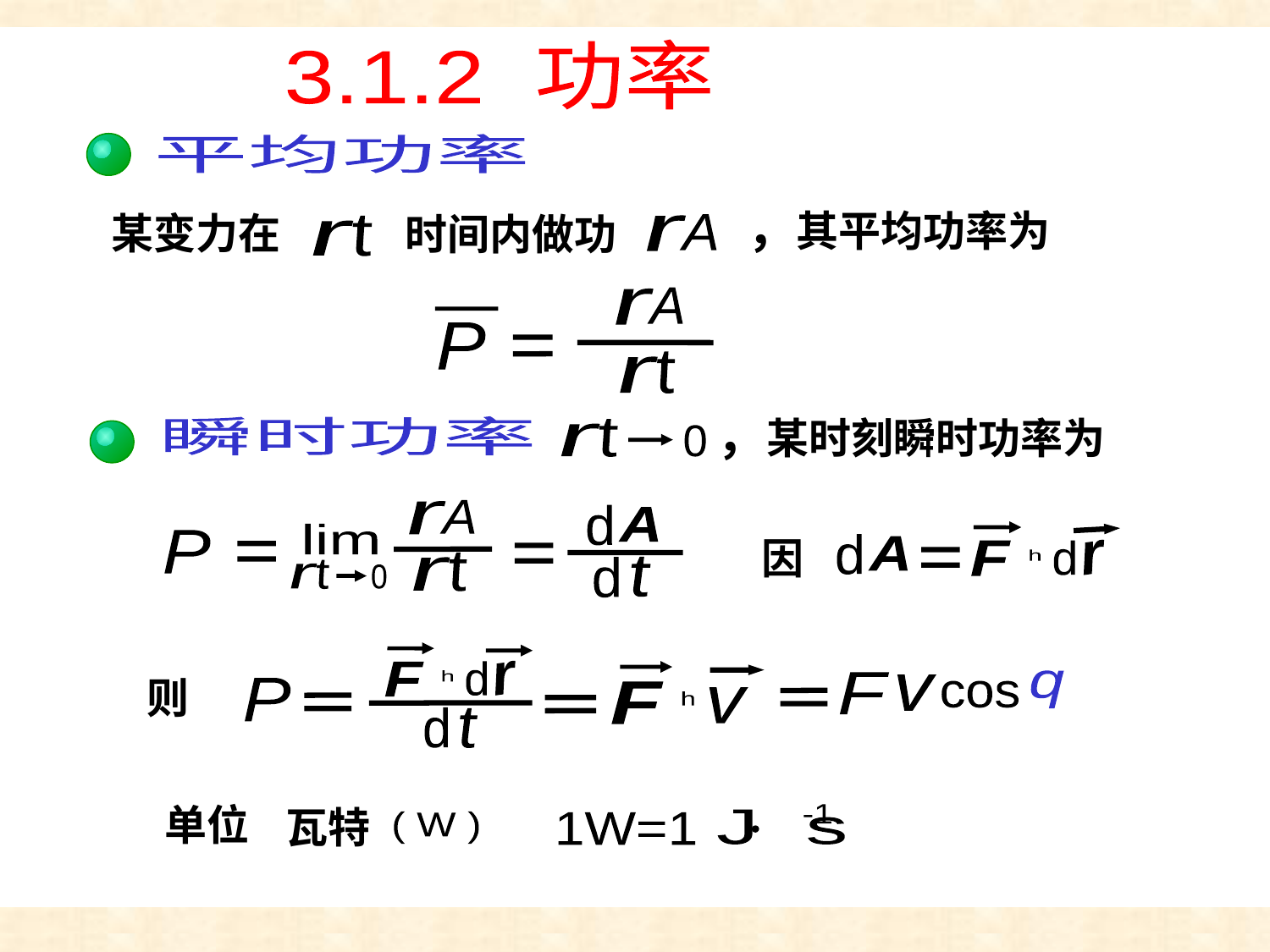

功率
3.1.2  功率
质点的动能定理

平均功率
，其平均功率为
某变力在
时间内做功
Α
r
t
r
Α
r

P

t
r
，某时刻瞬时功率为
瞬时功率
t
r
0

Α
r

t
r
lim
t
r
0

d
A
因

d
r
F
h
d
A

P

t
d

d
F
r
则

h
θ
F

v
P

cos
F
v
h

d
t
单位
瓦特
( W )
-1
J  s

1W=1